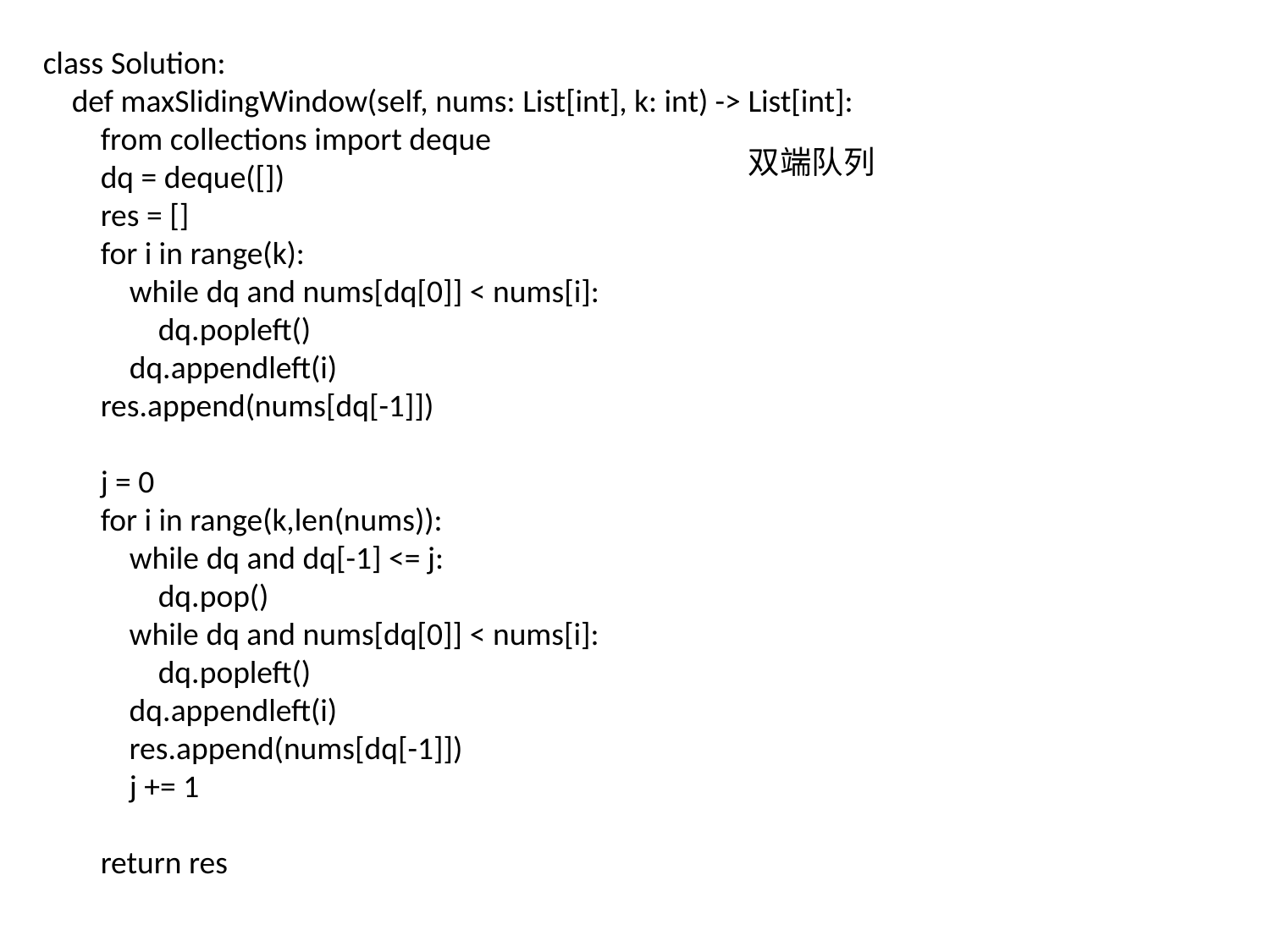

class Solution:
    def maxSlidingWindow(self, nums: List[int], k: int) -> List[int]:
        from collections import deque
        dq = deque([])
        res = []
        for i in range(k):
            while dq and nums[dq[0]] < nums[i]:
                dq.popleft()
            dq.appendleft(i)
        res.append(nums[dq[-1]])

        j = 0
        for i in range(k,len(nums)):
            while dq and dq[-1] <= j:
                dq.pop()
            while dq and nums[dq[0]] < nums[i]:
                dq.popleft()
            dq.appendleft(i)
            res.append(nums[dq[-1]])
            j += 1
        return res
双端队列